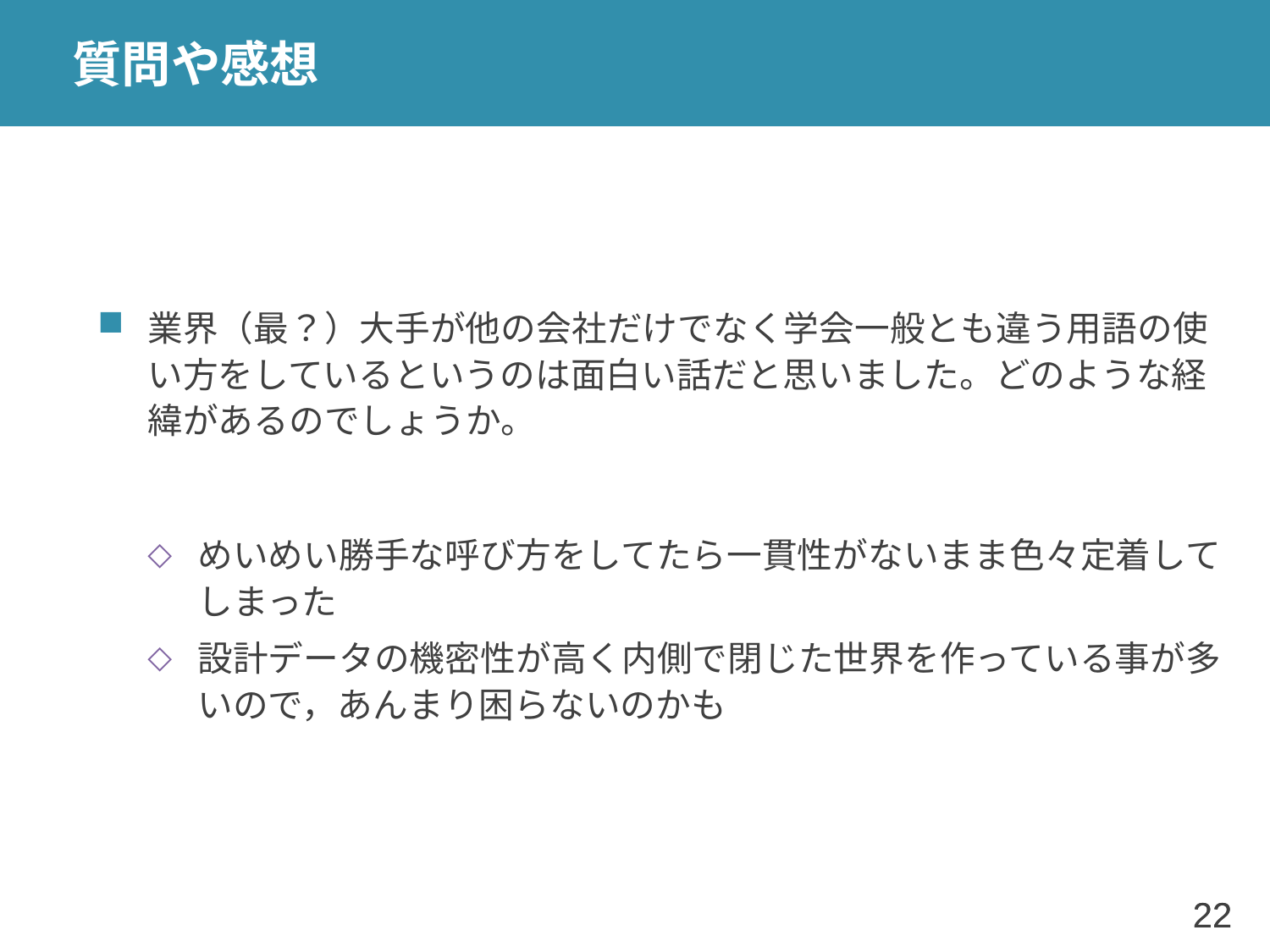

# 質問や感想
業界（最？）大手が他の会社だけでなく学会一般とも違う用語の使い方をしているというのは面白い話だと思いました。どのような経緯があるのでしょうか。

めいめい勝手な呼び方をしてたら一貫性がないまま色々定着してしまった
設計データの機密性が高く内側で閉じた世界を作っている事が多いので，あんまり困らないのかも